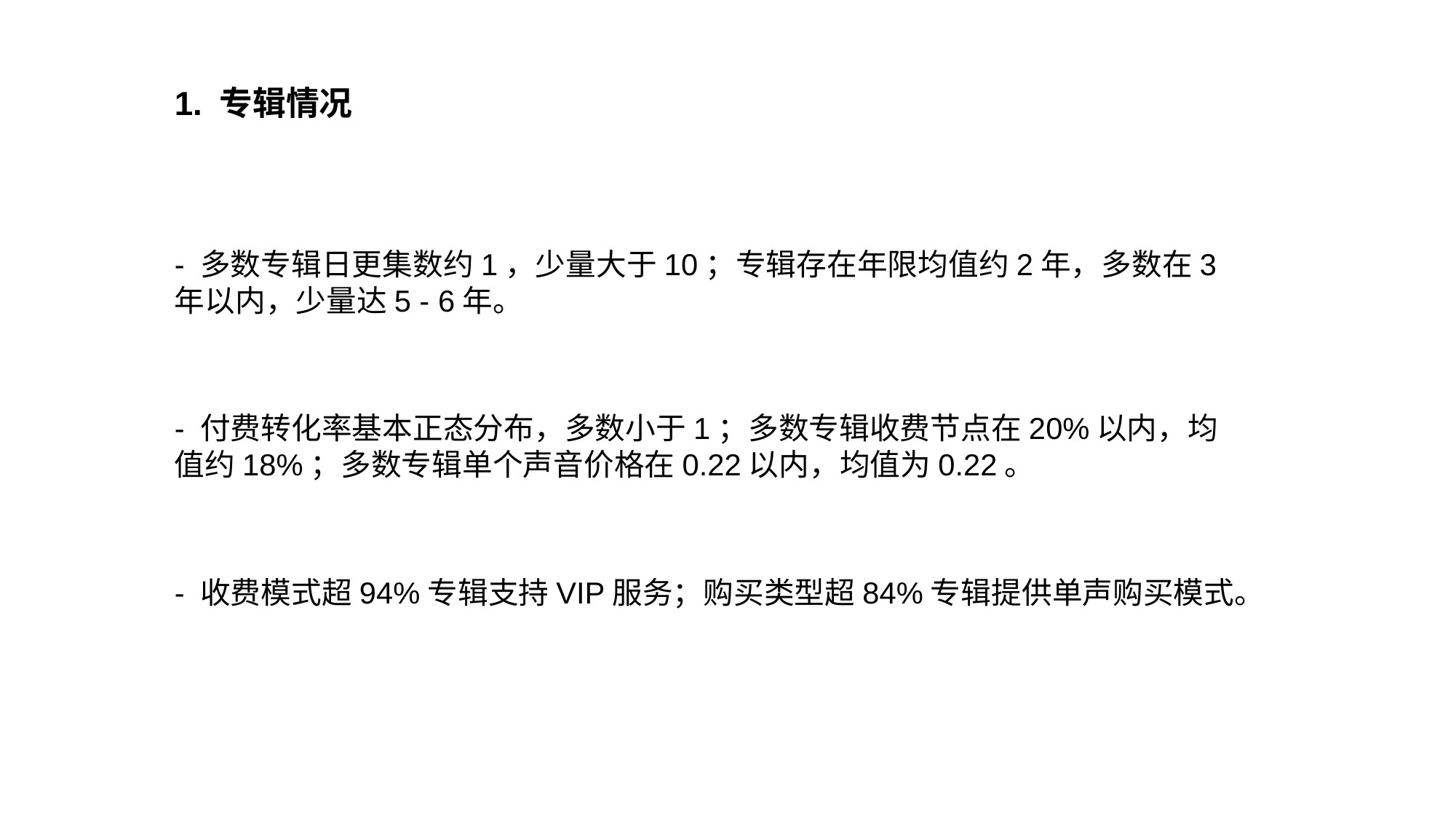

1. 专辑情况

- 多数专辑日更集数约1，少量大于10；专辑存在年限均值约2年，多数在3年以内，少量达5 - 6年。
- 付费转化率基本正态分布，多数小于1；多数专辑收费节点在20%以内，均值约18%；多数专辑单个声音价格在0.22以内，均值为0.22。
- 收费模式超94%专辑支持VIP服务；购买类型超84%专辑提供单声购买模式。